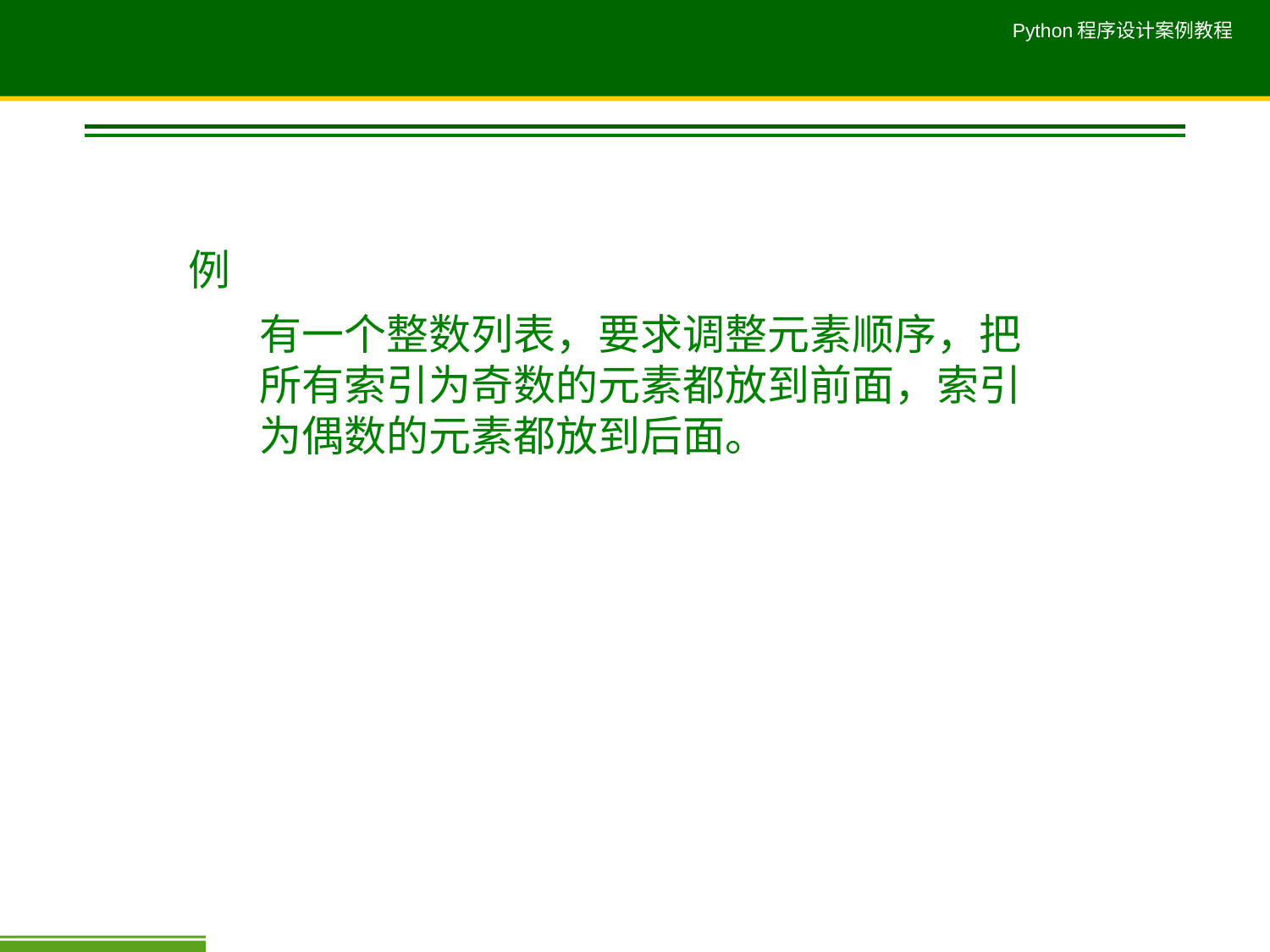

例
有一个整数列表，要求调整元素顺序，把所有索引为奇数的元素都放到前面，索引为偶数的元素都放到后面。